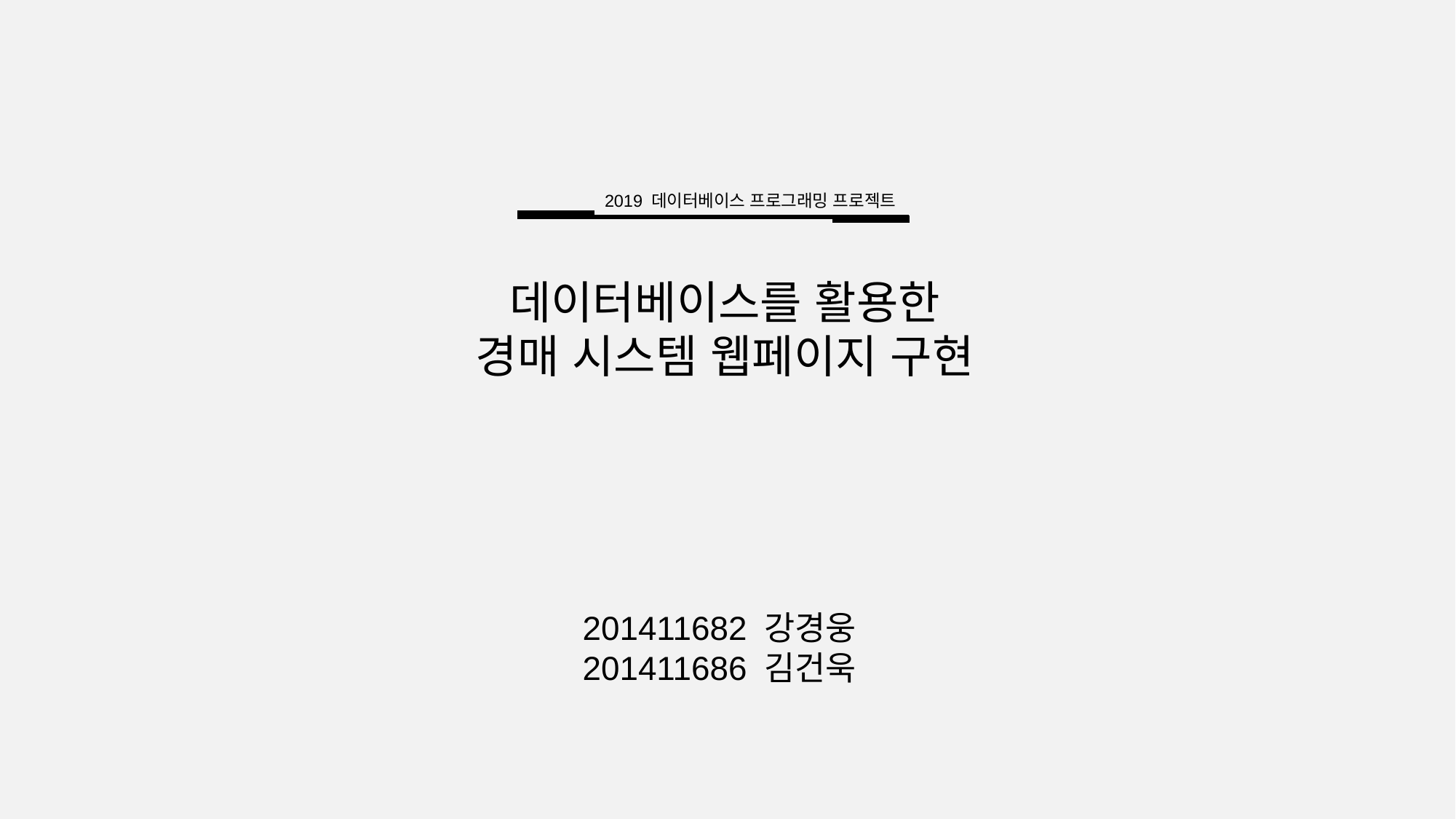

2019 데이터베이스 프로그래밍 프로젝트

데이터베이스를 활용한
경매 시스템 웹페이지 구현
201411682 강경웅
201411686 김건욱